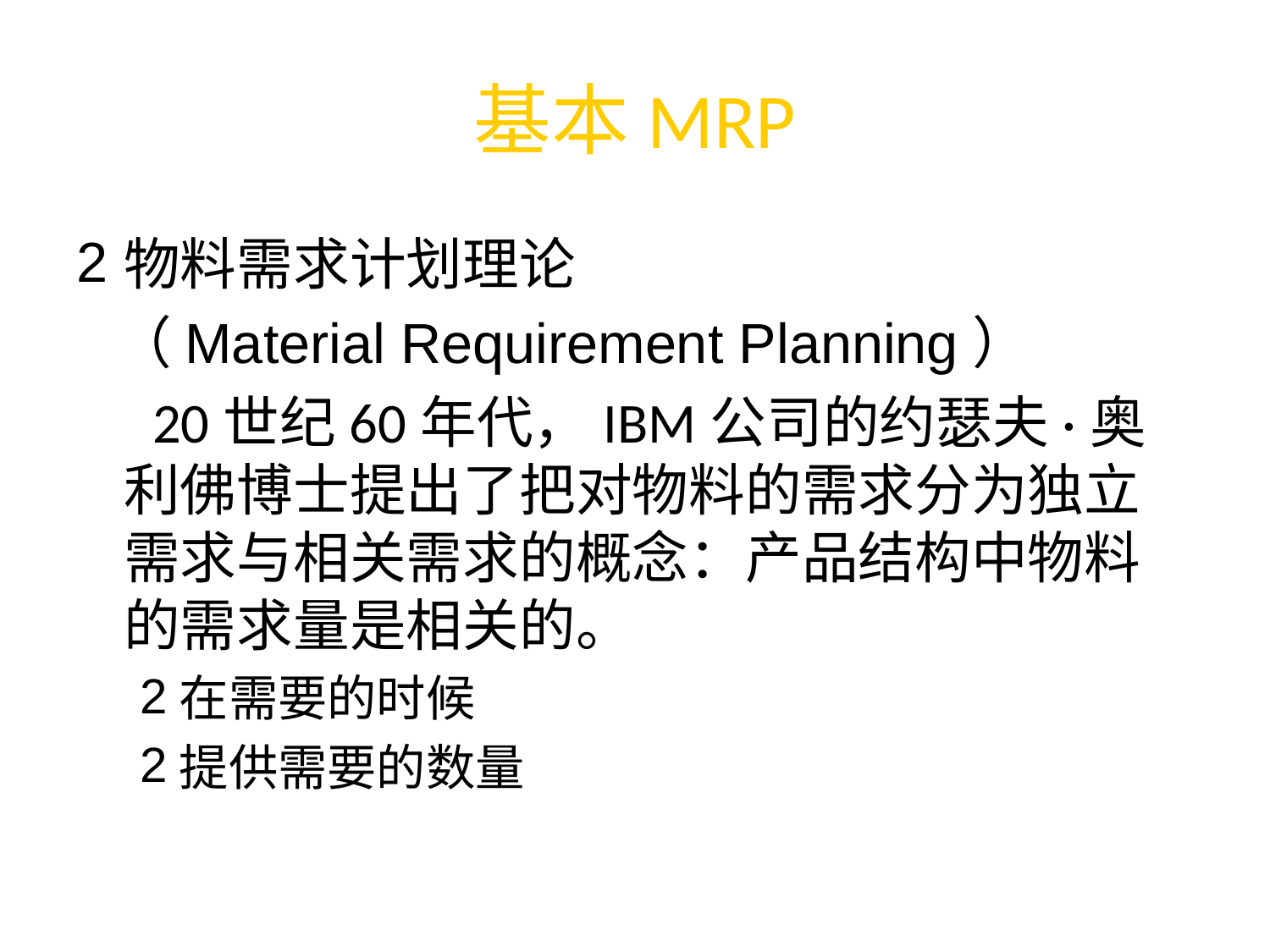

# 基本MRP
物料需求计划理论
  （Material Requirement Planning）
      20世纪60年代，IBM公司的约瑟夫·奥利佛博士提出了把对物料的需求分为独立需求与相关需求的概念：产品结构中物料的需求量是相关的。
在需要的时候
提供需要的数量